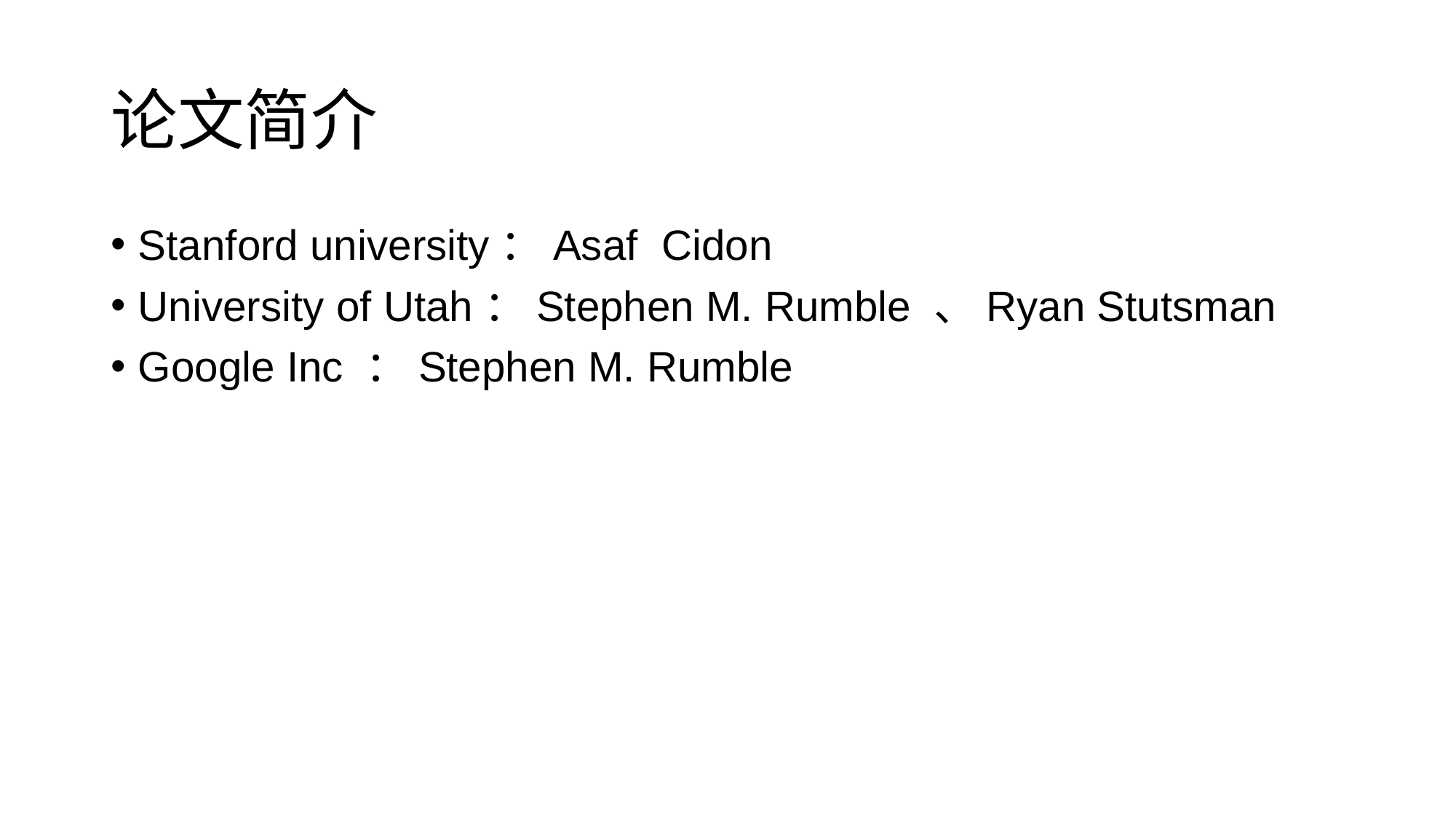

# 论文简介
Stanford university：Asaf  Cidon
University of Utah：Stephen M. Rumble 、Ryan Stutsman
Google Inc ：Stephen M. Rumble